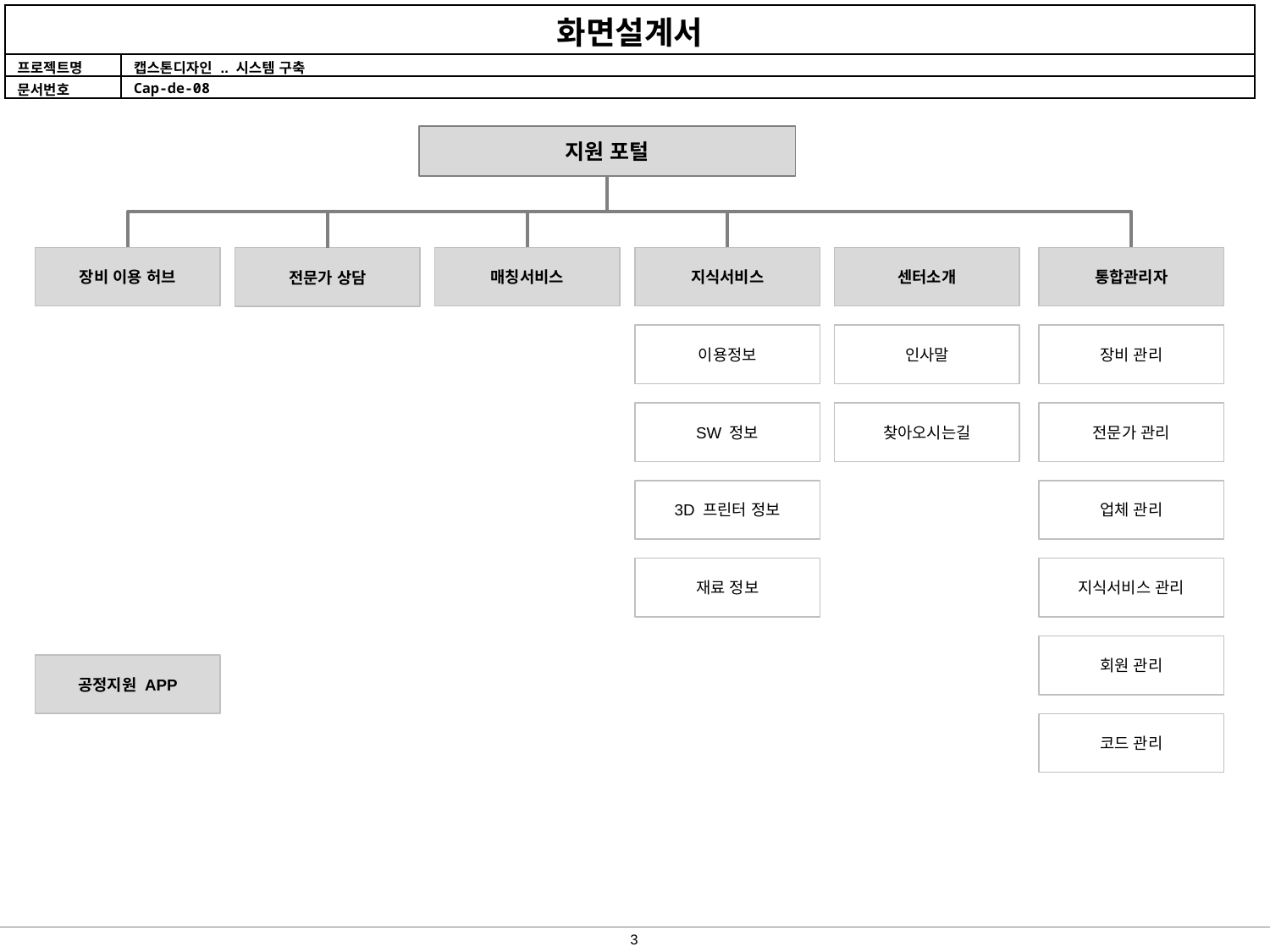

지원 포털
지식서비스
센터소개
장비 이용 허브
매칭서비스
통합관리자
전문가 상담
인사말
장비 관리
이용정보
SW 정보
찾아오시는길
전문가 관리
3D 프린터 정보
업체 관리
재료 정보
지식서비스 관리
회원 관리
공정지원 APP
코드 관리